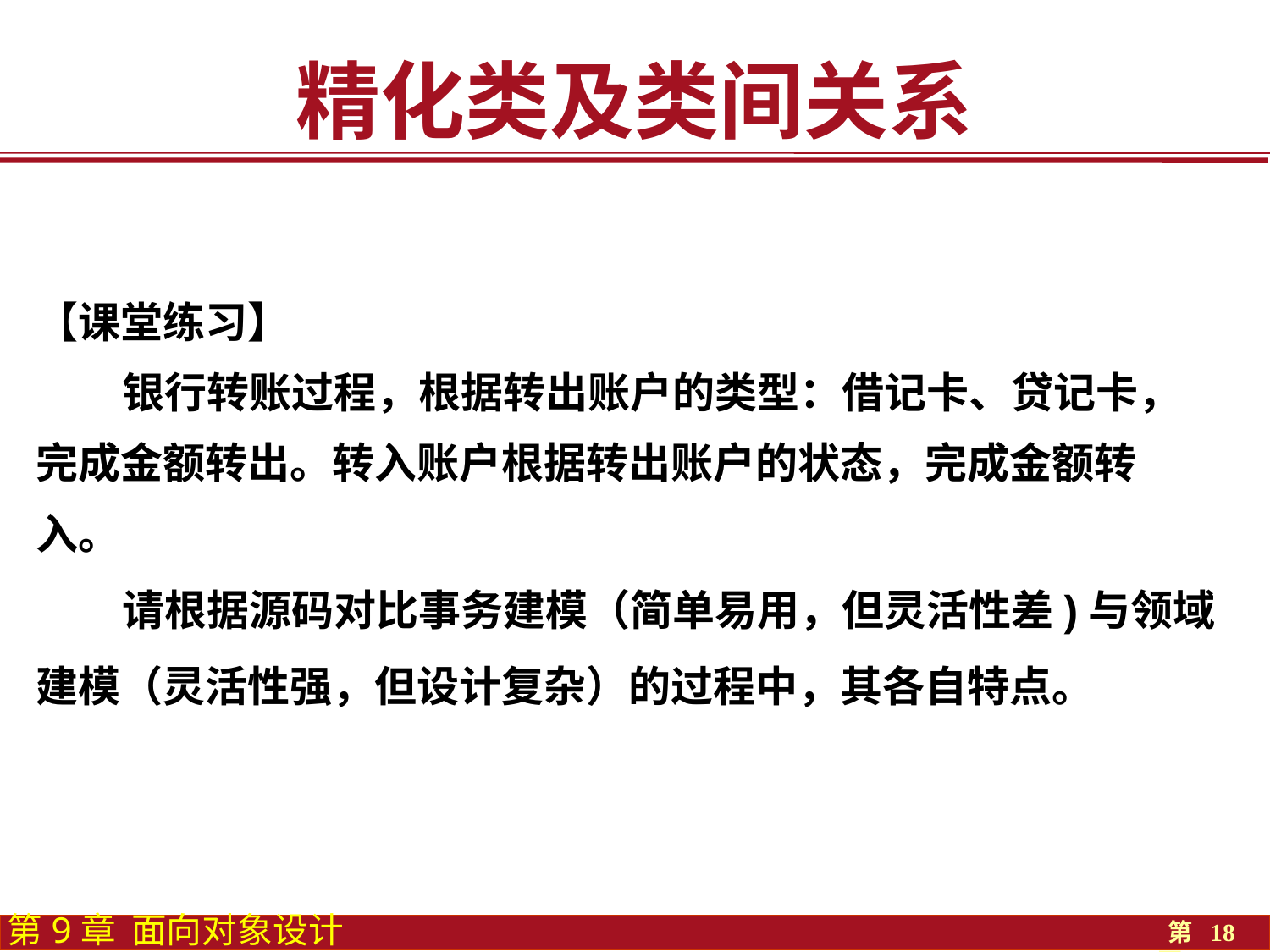

精化类及类间关系
【课堂练习】
        银行转账过程，根据转出账户的类型：借记卡、贷记卡，完成金额转出。转入账户根据转出账户的状态，完成金额转入。
        请根据源码对比事务建模（简单易用，但灵活性差)与领域建模（灵活性强，但设计复杂）的过程中，其各自特点。